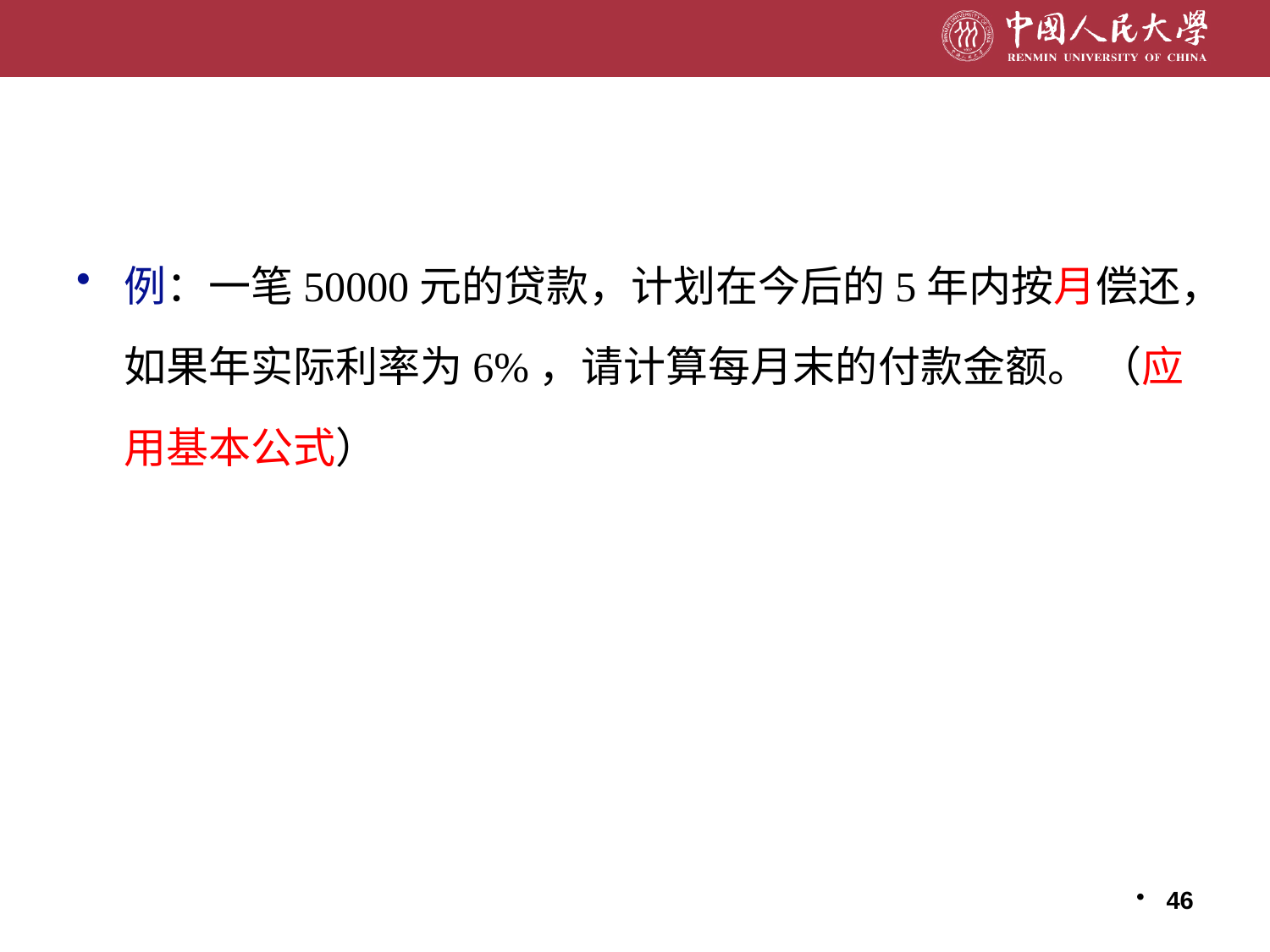

例：一笔50000元的贷款，计划在今后的5年内按月偿还，如果年实际利率为6%，请计算每月末的付款金额。 （应用基本公式）
46